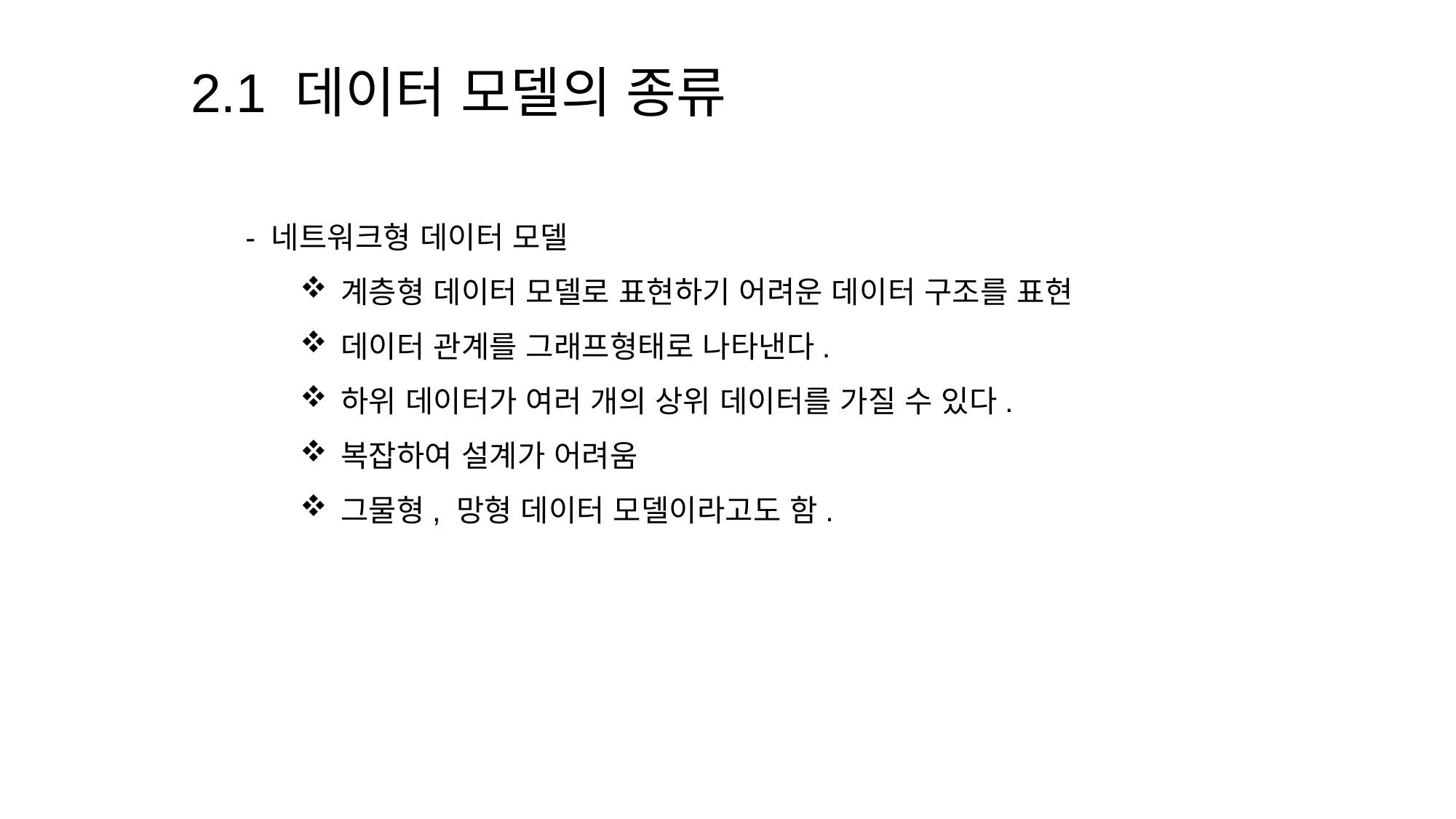

2.1 데이터 모델의 종류
- 네트워크형 데이터 모델
계층형 데이터 모델로 표현하기 어려운 데이터 구조를 표현
데이터 관계를 그래프형태로 나타낸다.
하위 데이터가 여러 개의 상위 데이터를 가질 수 있다.
복잡하여 설계가 어려움
그물형, 망형 데이터 모델이라고도 함.